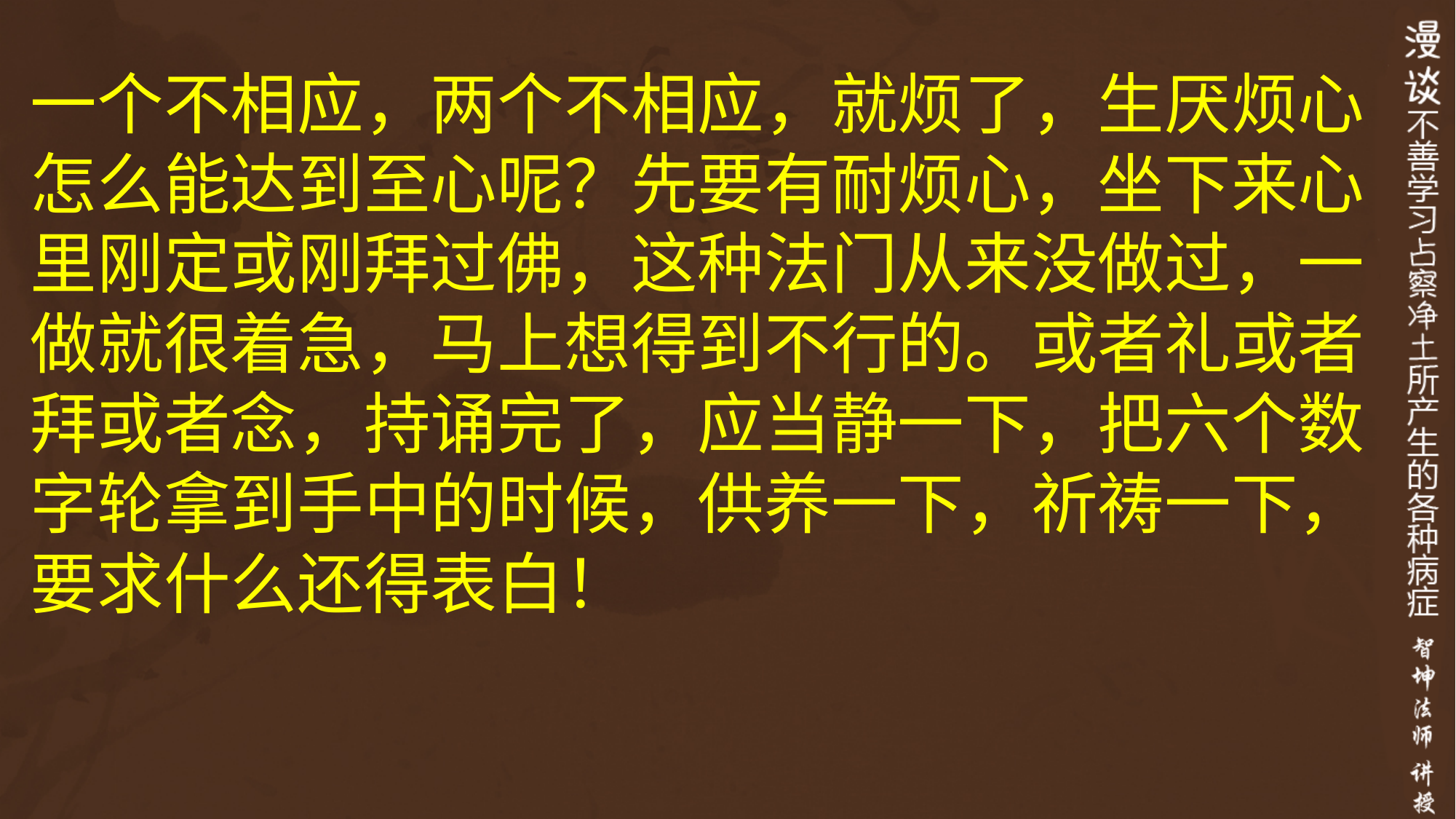

一个不相应，两个不相应，就烦了，生厌烦心怎么能达到至心呢？先要有耐烦心，坐下来心里刚定或刚拜过佛，这种法门从来没做过，一做就很着急，马上想得到不行的。或者礼或者拜或者念，持诵完了，应当静一下，把六个数字轮拿到手中的时候，供养一下，祈祷一下，要求什么还得表白！